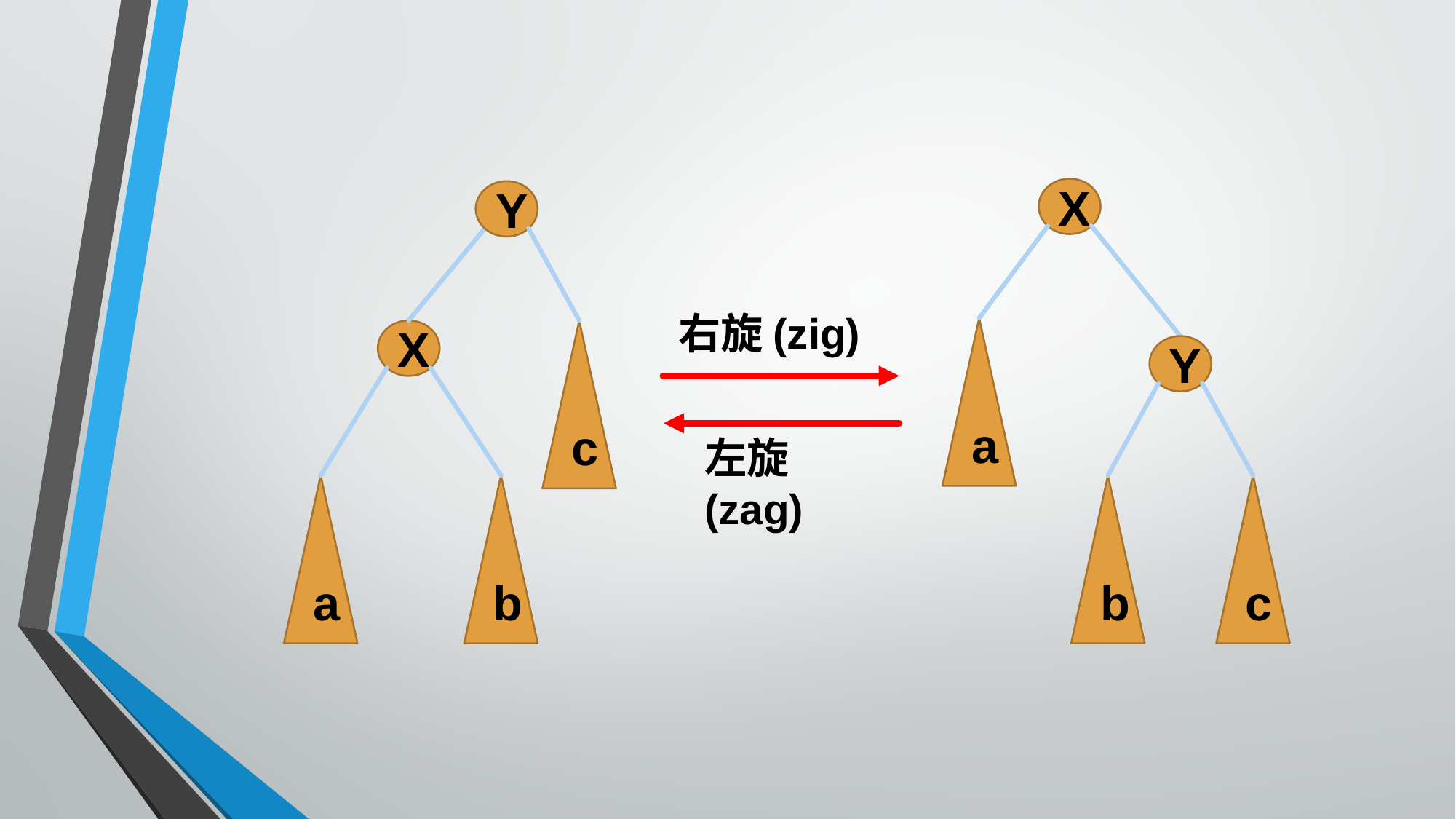

X
a
Y
c
右旋(zig)
X
a
Y
c
左旋(zag)
b
b